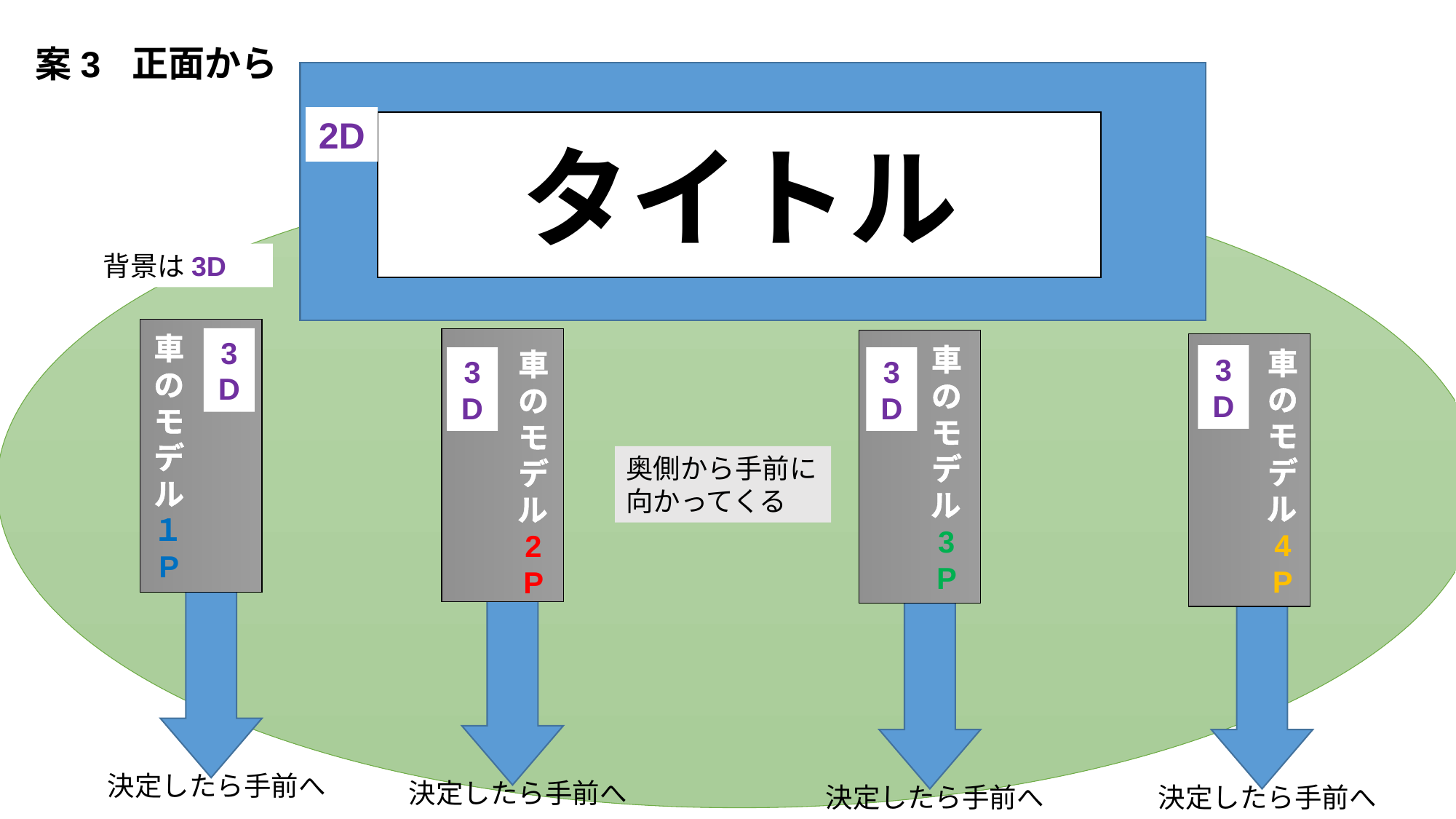

正面から
案3

2D
タイトル

背景は3D
車のモデル１P
3D

車のモデル2P
3D

車のモデル3P
3D

車のモデル4P
3D

奥側から手前に
向かってくる

決定したら手前へ
決定したら手前へ
決定したら手前へ
決定したら手前へ